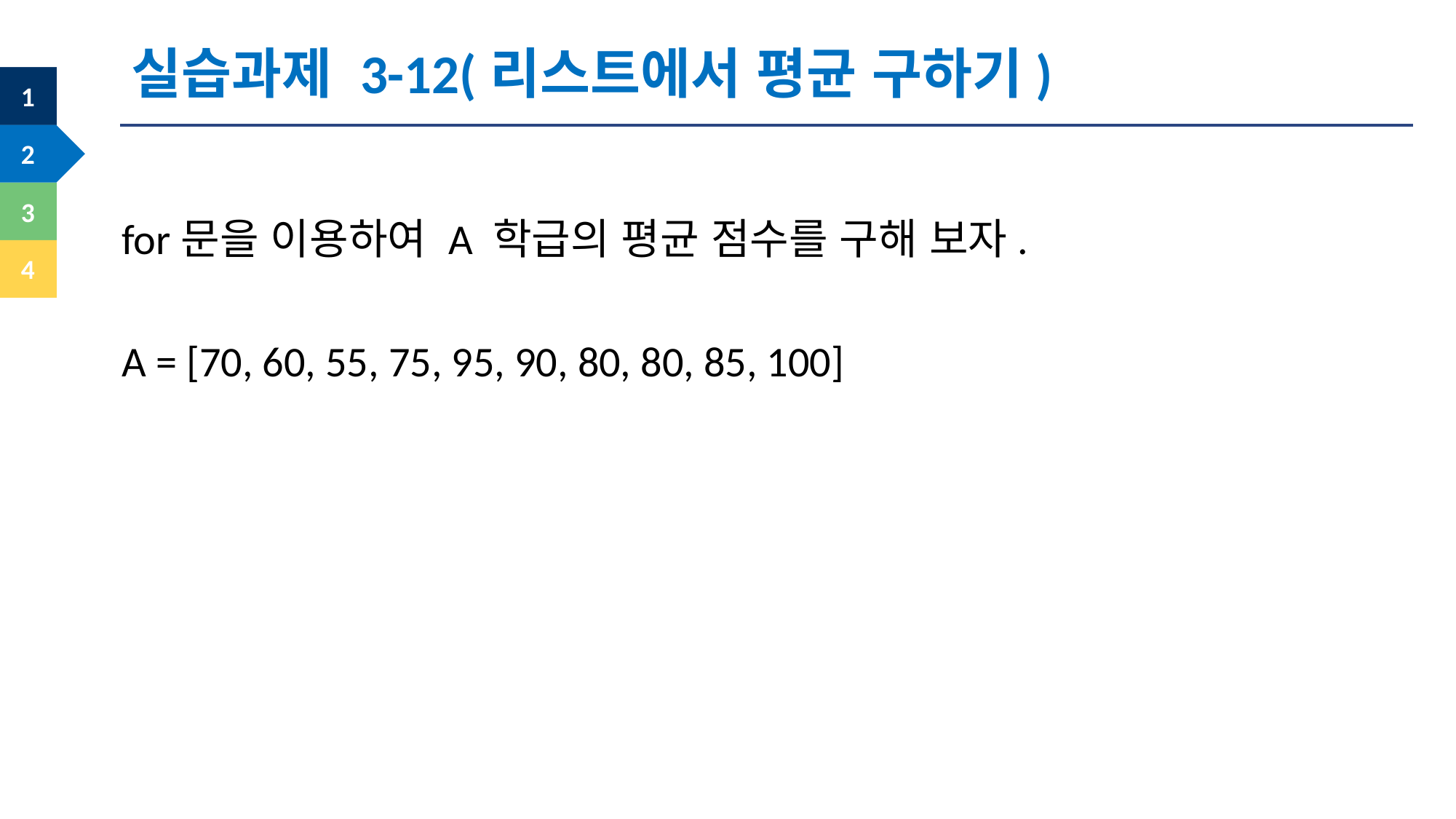

실습과제 3-12(리스트에서 평균 구하기)
for문을 이용하여 A 학급의 평균 점수를 구해 보자.

A = [70, 60, 55, 75, 95, 90, 80, 80, 85, 100]